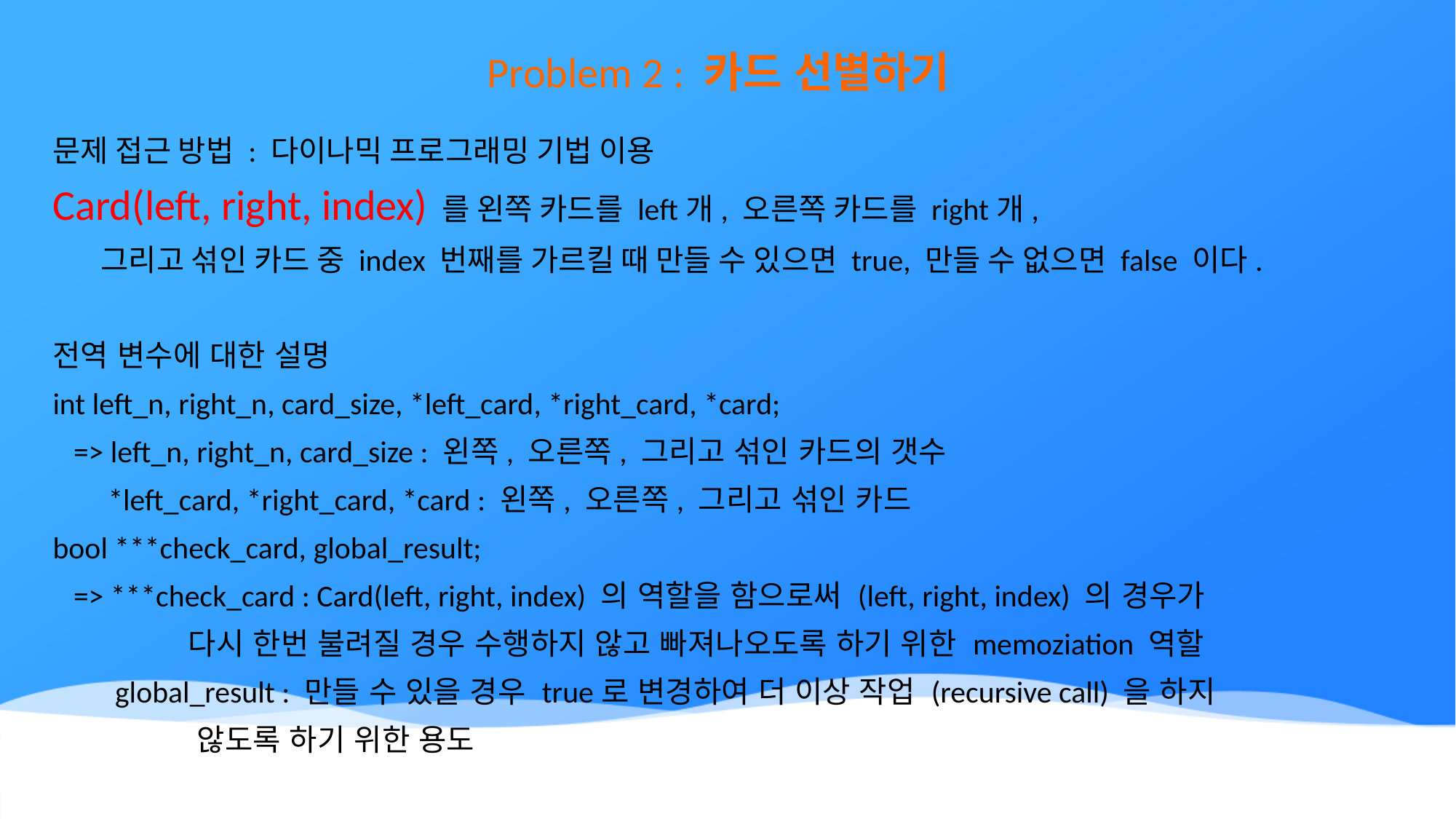

# Problem 2 : 카드 선별하기
문제 접근 방법 : 다이나믹 프로그래밍 기법 이용
Card(left, right, index) 를 왼쪽 카드를 left개, 오른쪽 카드를 right개,
      그리고 섞인 카드 중 index 번째를 가르킬 때 만들 수 있으면 true, 만들 수 없으면 false 이다.

전역 변수에 대한 설명
int left_n, right_n, card_size, *left_card, *right_card, *card;
   => left_n, right_n, card_size : 왼쪽, 오른쪽, 그리고 섞인 카드의 갯수
        *left_card, *right_card, *card : 왼쪽, 오른쪽, 그리고 섞인 카드
bool ***check_card, global_result;
   => ***check_card : Card(left, right, index) 의 역할을 함으로써 (left, right, index) 의 경우가
               다시 한번 불려질 경우 수행하지 않고 빠져나오도록 하기 위한 memoziation 역할
         global_result : 만들 수 있을 경우 true로 변경하여 더 이상 작업 (recursive call) 을 하지
                않도록 하기 위한 용도